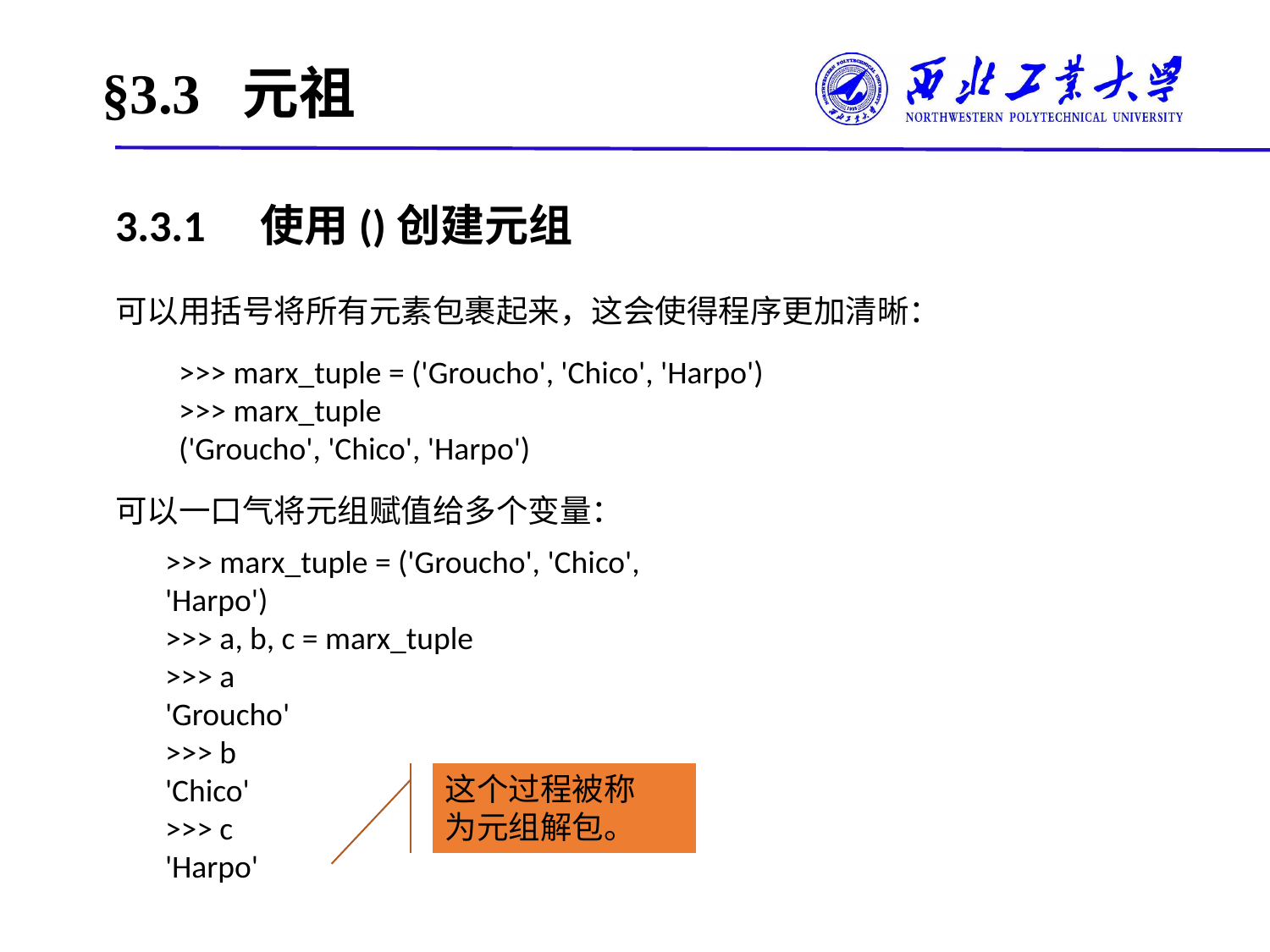

# §3.3  元祖
3.3.1　使用()创建元组

可以用括号将所有元素包裹起来，这会使得程序更加清晰：
>>> marx_tuple = ('Groucho', 'Chico', 'Harpo')
>>> marx_tuple
('Groucho', 'Chico', 'Harpo')
可以一口气将元组赋值给多个变量：
>>> marx_tuple = ('Groucho', 'Chico', 'Harpo')
>>> a, b, c = marx_tuple
>>> a
'Groucho'
>>> b
'Chico'
>>> c
'Harpo'

这个过程被称为元组解包。